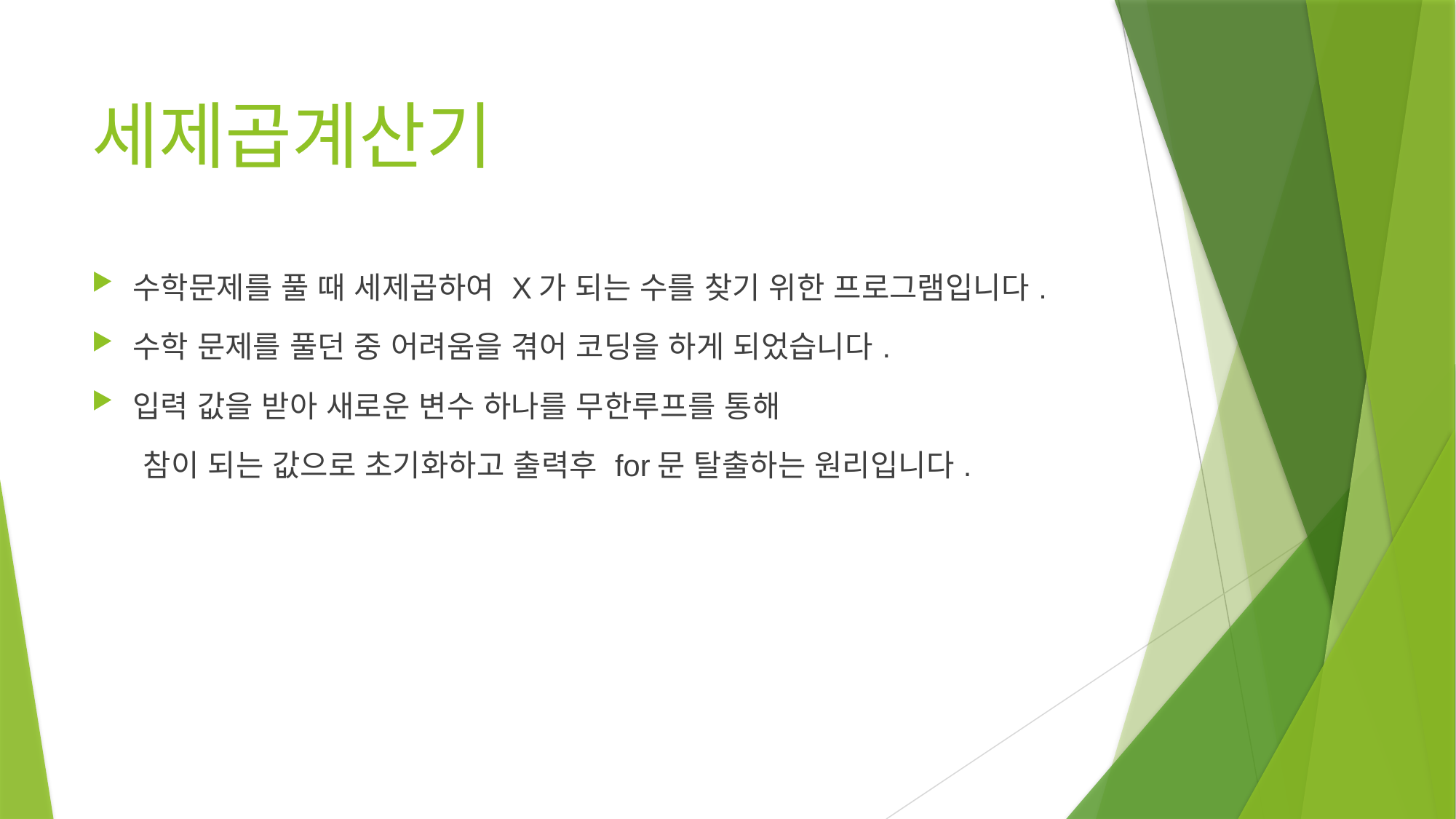

# 세제곱계산기
수학문제를 풀 때 세제곱하여 X가 되는 수를 찾기 위한 프로그램입니다.
수학 문제를 풀던 중 어려움을 겪어 코딩을 하게 되었습니다.
입력 값을 받아 새로운 변수 하나를 무한루프를 통해
     참이 되는 값으로 초기화하고 출력후 for문 탈출하는 원리입니다.